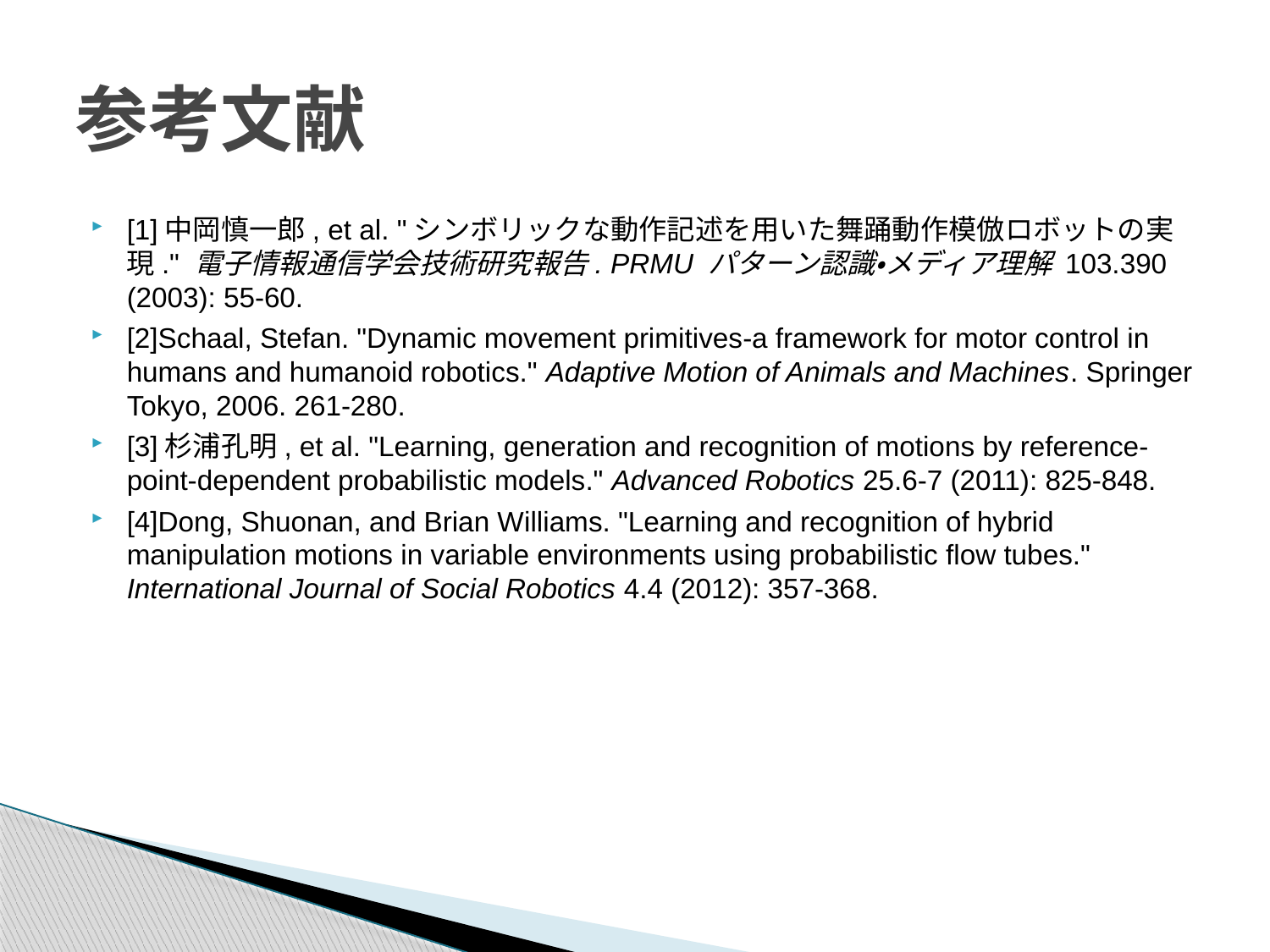

# 参考文献
[1]中岡慎一郎, et al. "シンボリックな動作記述を用いた舞踊動作模倣ロボットの実現." 電子情報通信学会技術研究報告. PRMU パターン認識・メディア理解 103.390 (2003): 55-60.
[2]Schaal, Stefan. "Dynamic movement primitives-a framework for motor control in humans and humanoid robotics." Adaptive Motion of Animals and Machines. Springer Tokyo, 2006. 261-280.
[3]杉浦孔明, et al. "Learning, generation and recognition of motions by reference-point-dependent probabilistic models." Advanced Robotics 25.6-7 (2011): 825-848.
[4]Dong, Shuonan, and Brian Williams. "Learning and recognition of hybrid manipulation motions in variable environments using probabilistic flow tubes." International Journal of Social Robotics 4.4 (2012): 357-368.